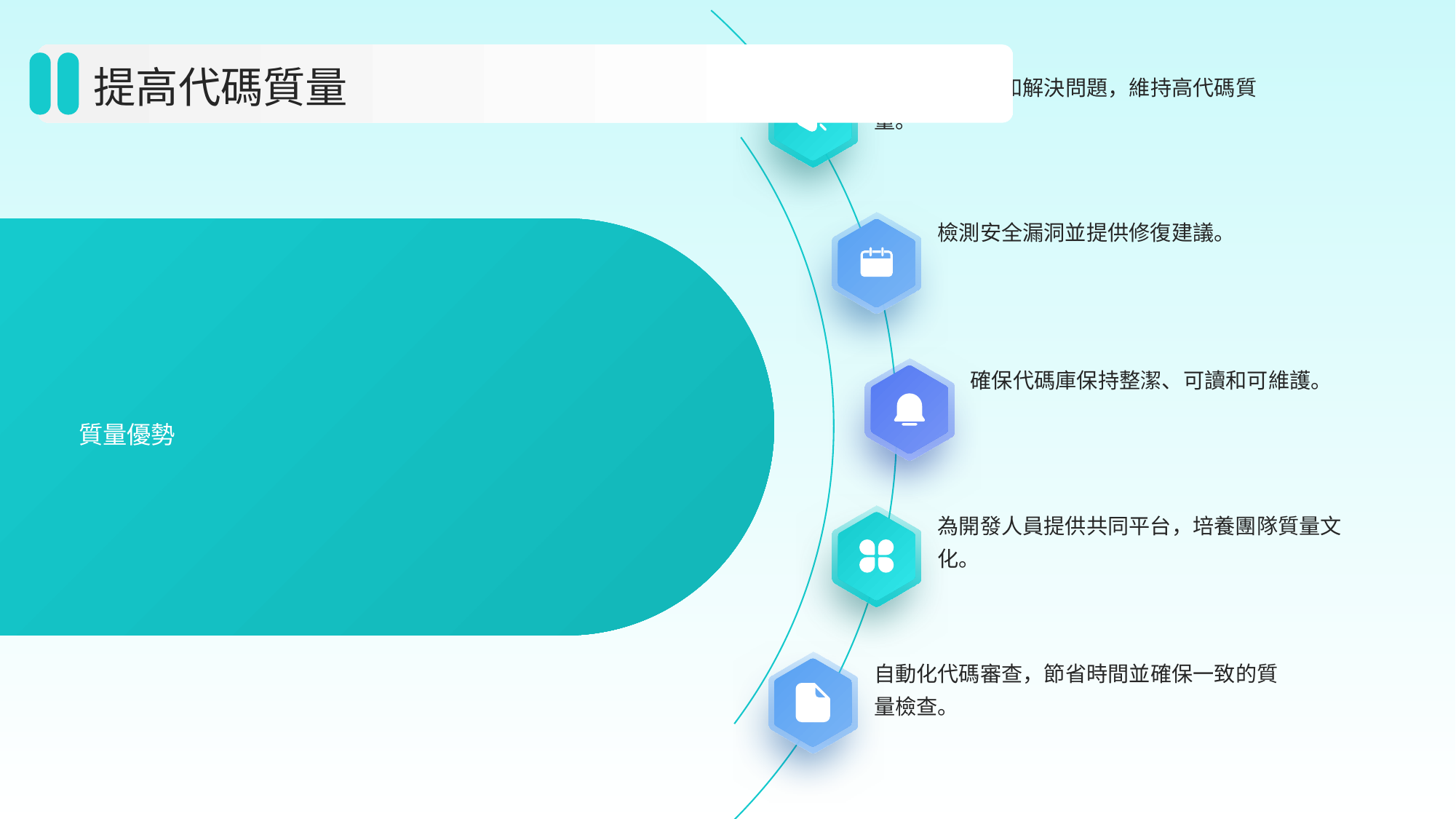

提高代碼質量

通過早期發現和解決問題，維持高代碼質量。

檢測安全漏洞並提供修復建議。

確保代碼庫保持整潔、可讀和可維護。

質量優勢

為開發人員提供共同平台，培養團隊質量文化。

自動化代碼審查，節省時間並確保一致的質量檢查。